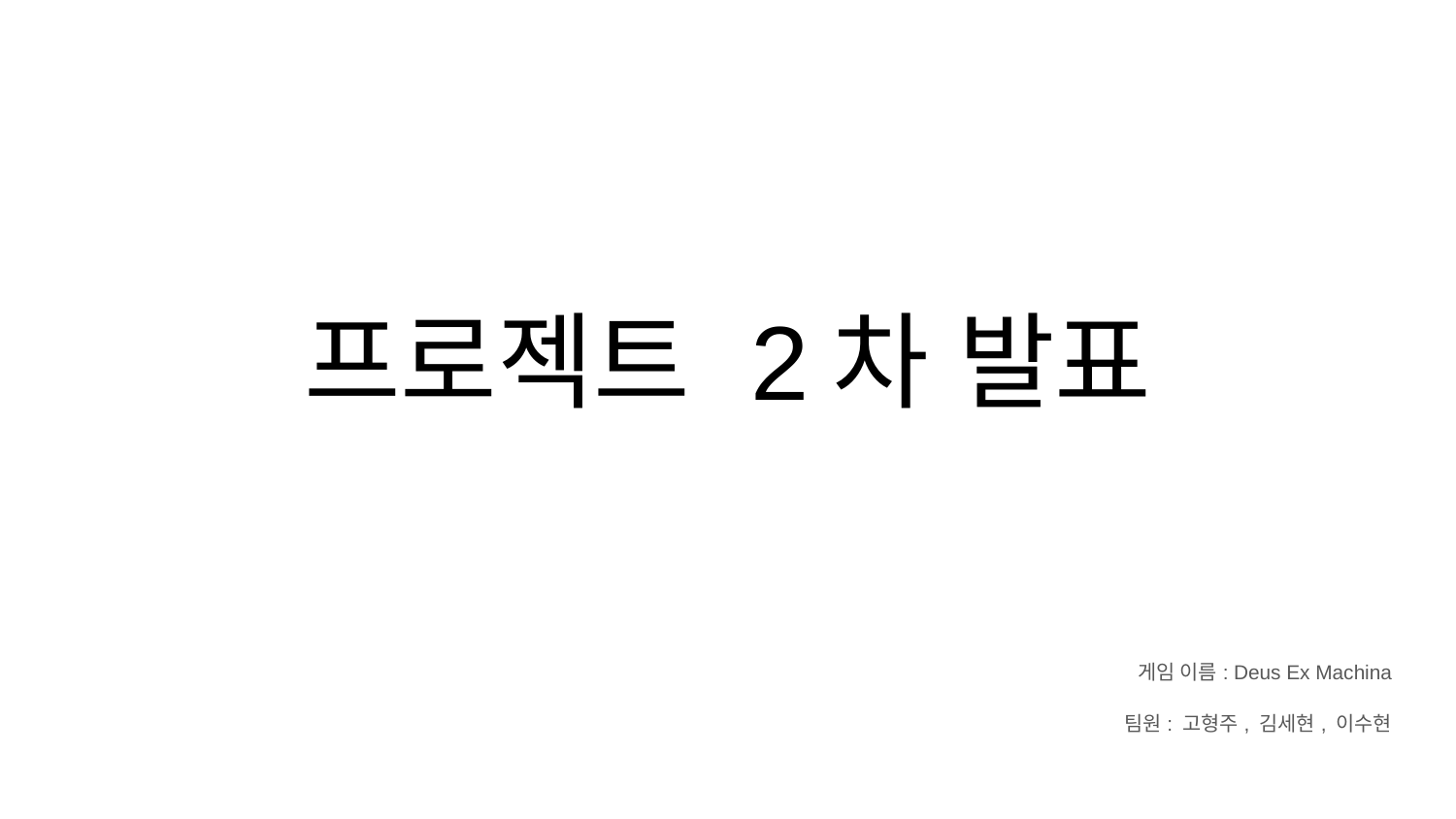

# 프로젝트 2차 발표
게임 이름: Deus Ex Machina

팀원: 고형주, 김세현, 이수현